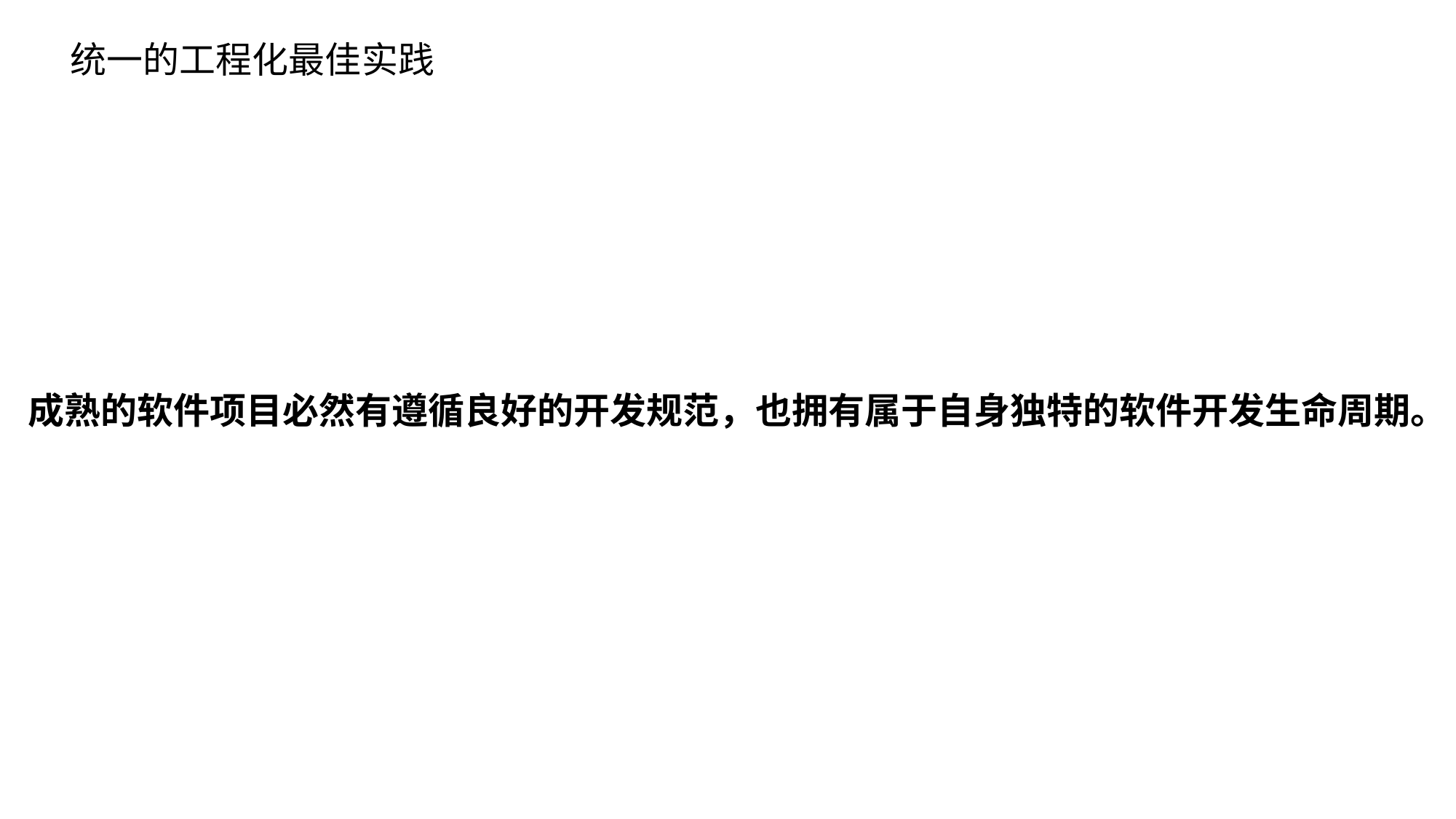

# 统一的工程化最佳实践
 成熟的软件项目必然有遵循良好的开发规范，也拥有属于自身独特的软件开发生命周期。